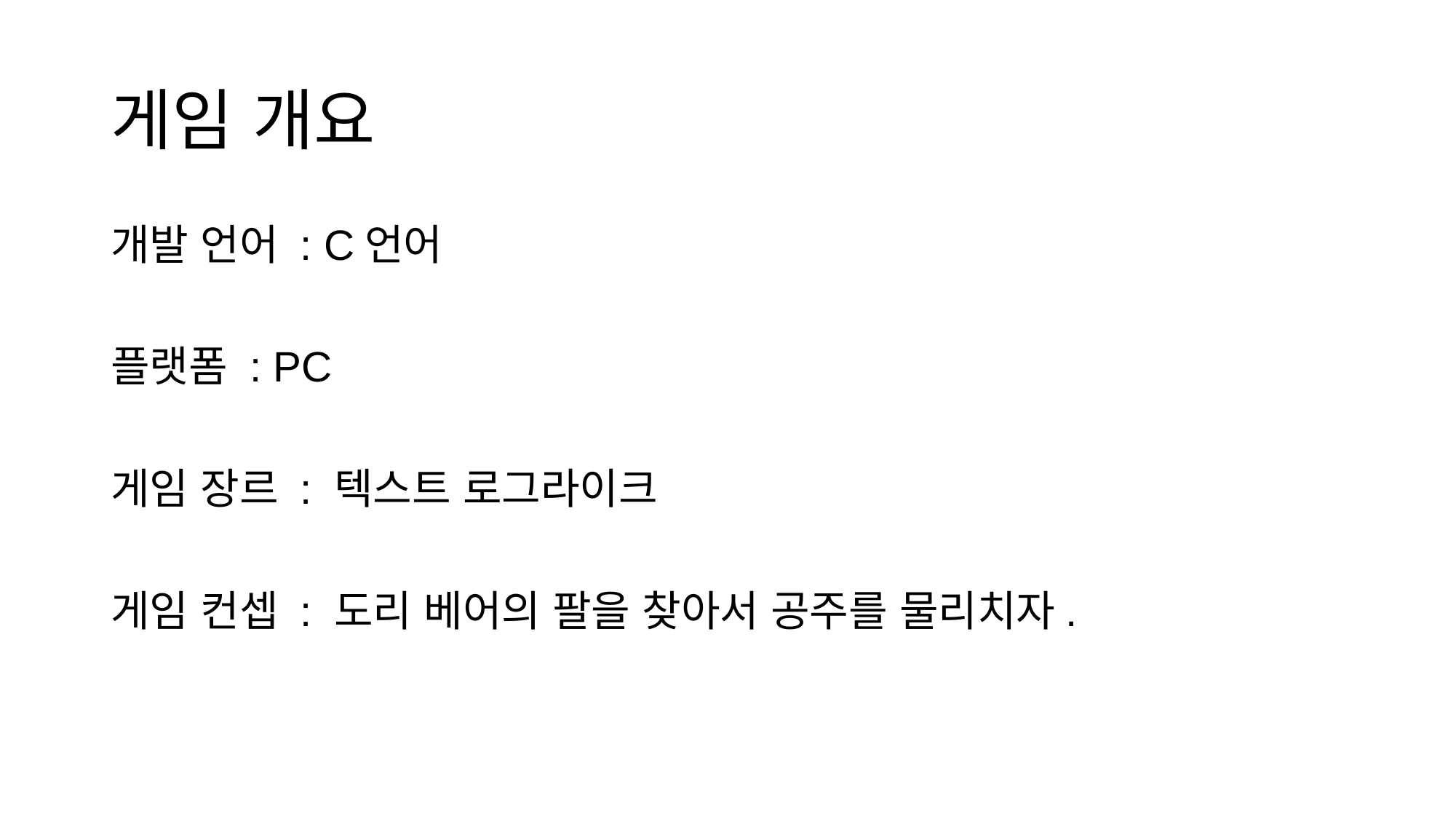

# 게임 개요
개발 언어 : C언어

플랫폼 : PC

게임 장르 : 텍스트 로그라이크

게임 컨셉 : 도리 베어의 팔을 찾아서 공주를 물리치자.